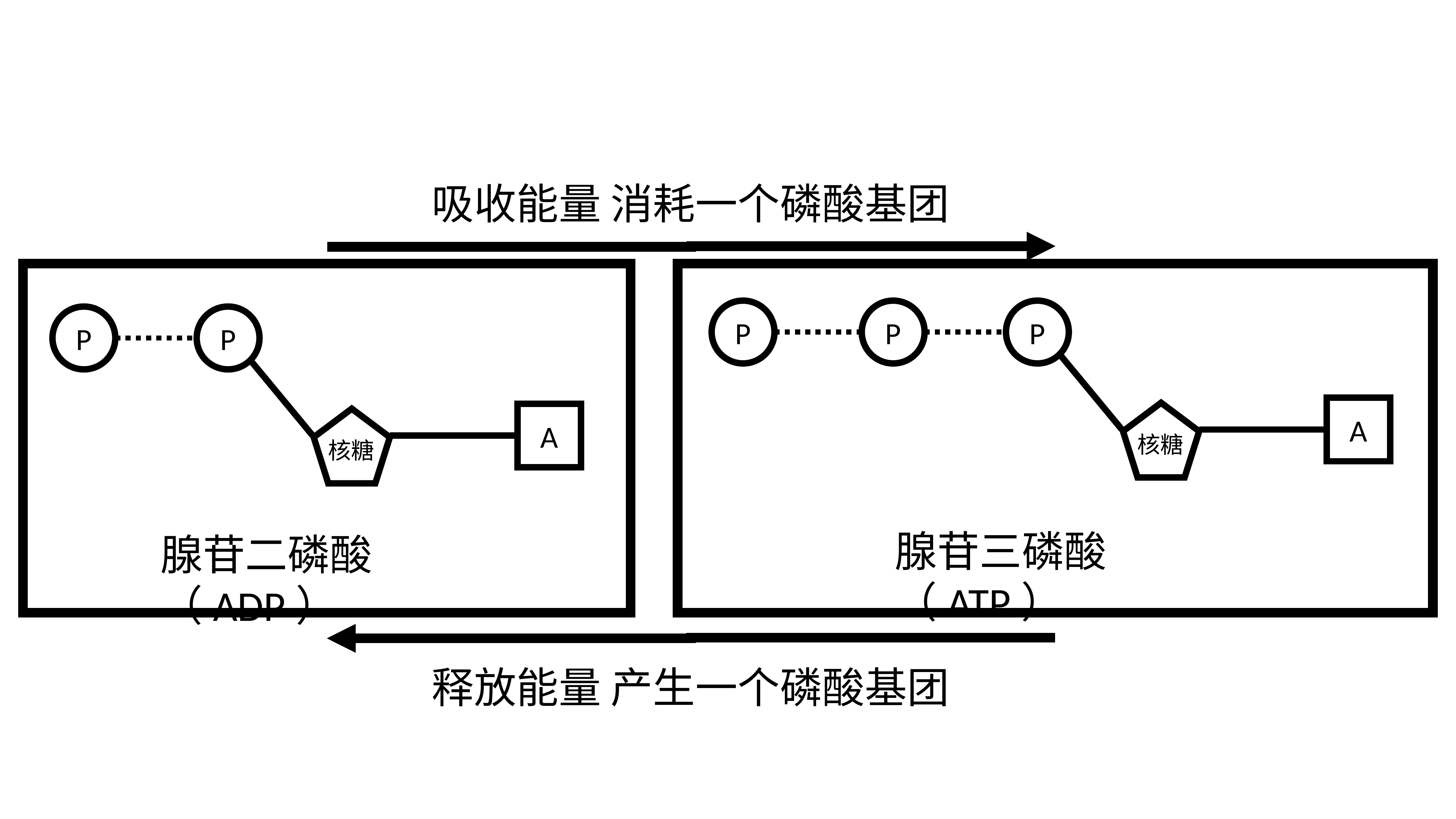

吸收能量 消耗一个磷酸基团

P
P
A

核糖
腺苷二磷酸（ADP）

P
P
P
A

核糖
腺苷三磷酸（ATP）
释放能量 产生一个磷酸基团